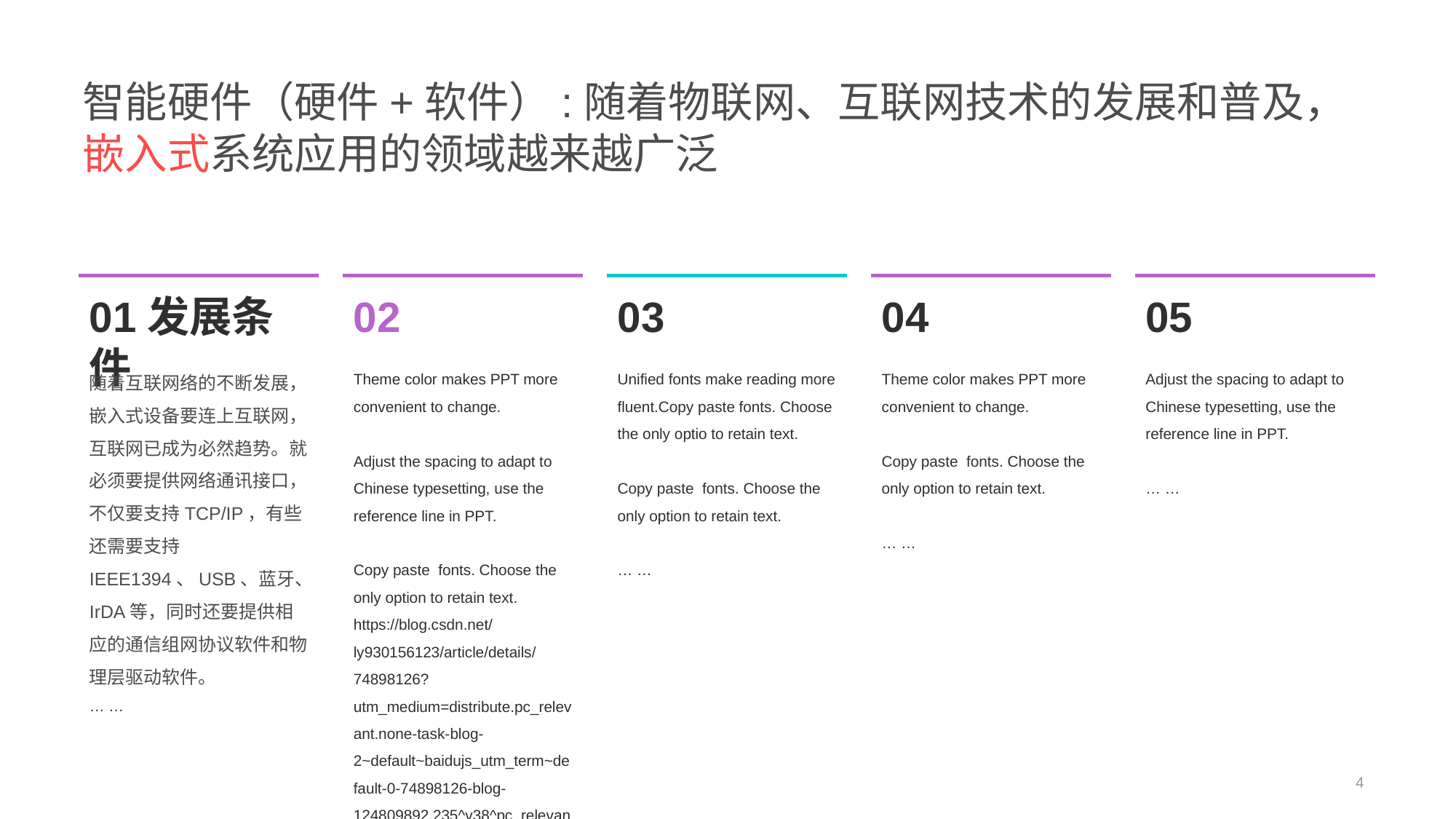

# 智能硬件（硬件+软件）:随着物联网、互联网技术的发展和普及，嵌入式系统应用的领域越来越广泛
01发展条件
02
03
04
05
随着互联网络的不断发展，嵌入式设备要连上互联网，互联网已成为必然趋势。就必须要提供网络通讯接口，不仅要支持TCP/IP，有些还需要支持IEEE1394、USB、蓝牙、IrDA等，同时还要提供相应的通信组网协议软件和物理层驱动软件。
… …
Theme color makes PPT more convenient to change.

Adjust the spacing to adapt to Chinese typesetting, use the reference line in PPT.

Copy paste  fonts. Choose the only option to retain text.
https://blog.csdn.net/ly930156123/article/details/74898126?utm_medium=distribute.pc_relevant.none-task-blog-2~default~baidujs_utm_term~default-0-74898126-blog-124809892.235^v38^pc_relevant_anti_t3&spm=1001.2101.3001.4242.1&utm_relevant_index=1
… …
Unified fonts make reading more fluent.Copy paste fonts. Choose the only optio to retain text.

Copy paste  fonts. Choose the only option to retain text.

… …
Theme color makes PPT more convenient to change.

Copy paste  fonts. Choose the only option to retain text.

… …
Adjust the spacing to adapt to Chinese typesetting, use the reference line in PPT.

… …
4